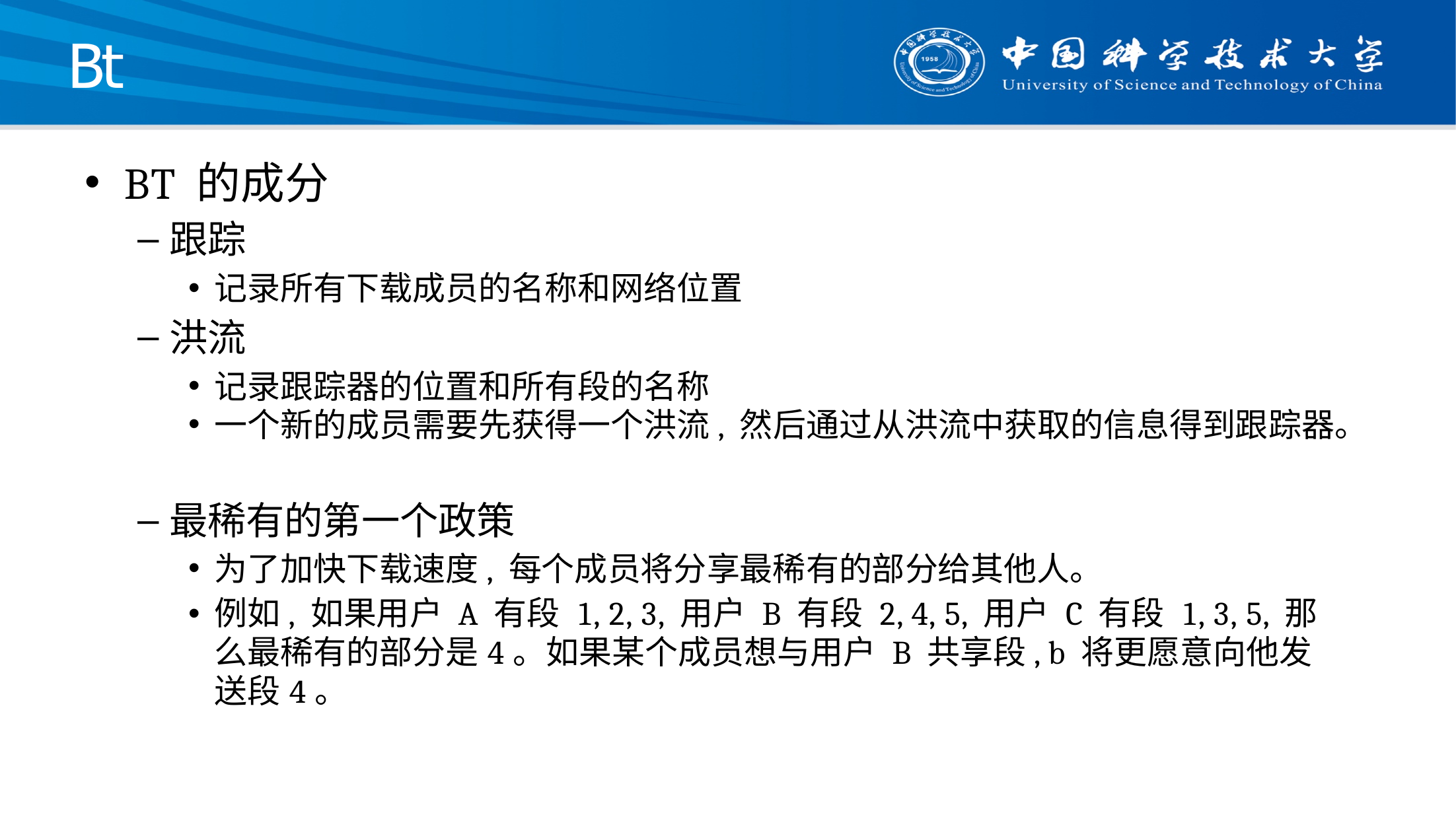

Bt
BT 的成分
跟踪
记录所有下载成员的名称和网络位置
洪流
记录跟踪器的位置和所有段的名称
一个新的成员需要先获得一个洪流, 然后通过从洪流中获取的信息得到跟踪器。

最稀有的第一个政策
为了加快下载速度, 每个成员将分享最稀有的部分给其他人。
例如, 如果用户 A 有段 1, 2, 3, 用户 B 有段 2, 4, 5, 用户 C 有段 1, 3, 5, 那么最稀有的部分是4。如果某个成员想与用户 B 共享段, b 将更愿意向他发送段4。